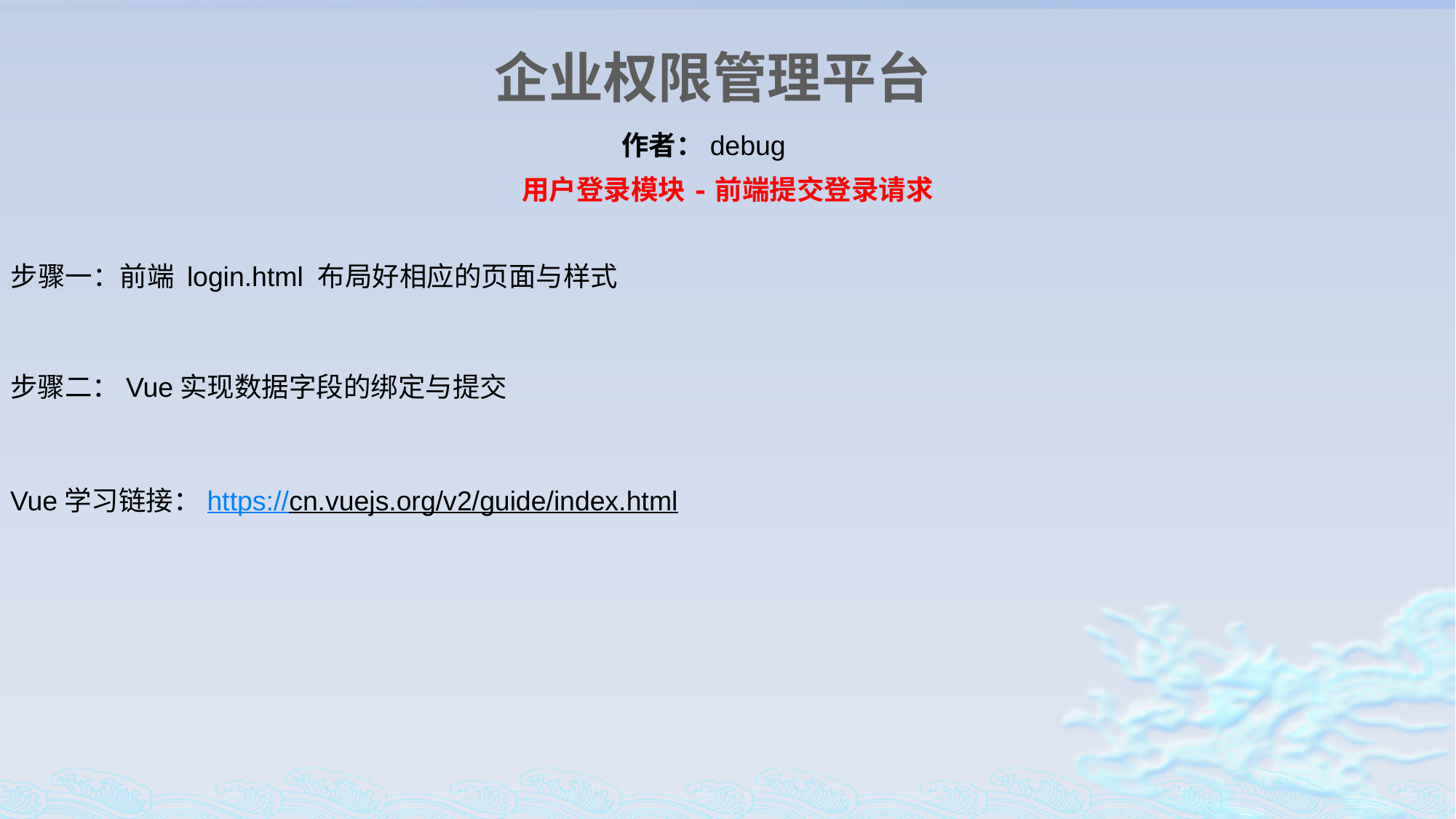

企业权限管理平台
作者：debug
用户登录模块-前端提交登录请求
步骤一：前端 login.html 布局好相应的页面与样式
步骤二：Vue实现数据字段的绑定与提交
Vue学习链接：https://cn.vuejs.org/v2/guide/index.html